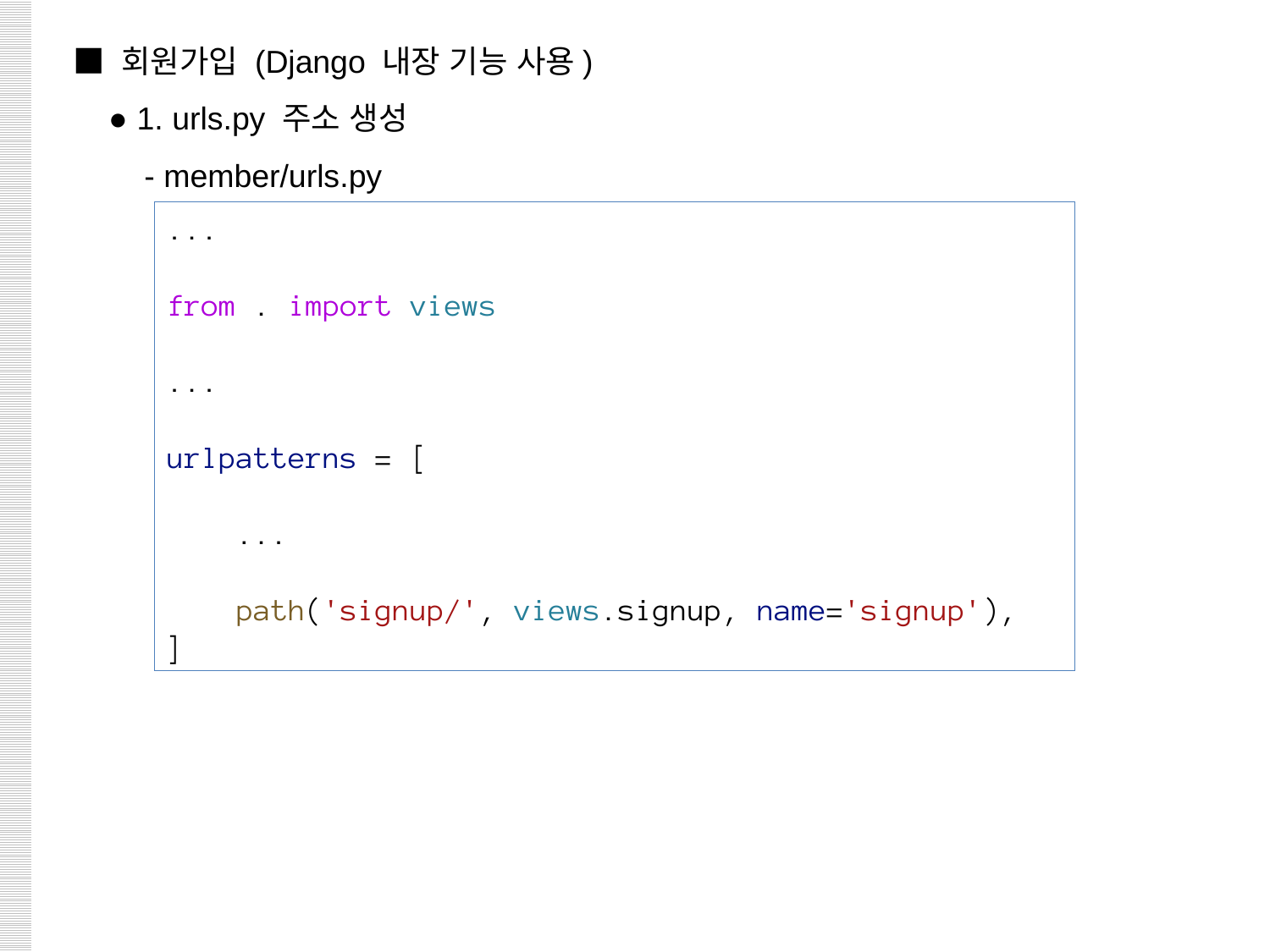

■ 회원가입 (Django 내장 기능 사용)
    ● 1. urls.py 주소 생성
        - member/urls.py
...

from . import views

...
urlpatterns = [

    ...

    path('signup/', views.signup, name='signup'),
]